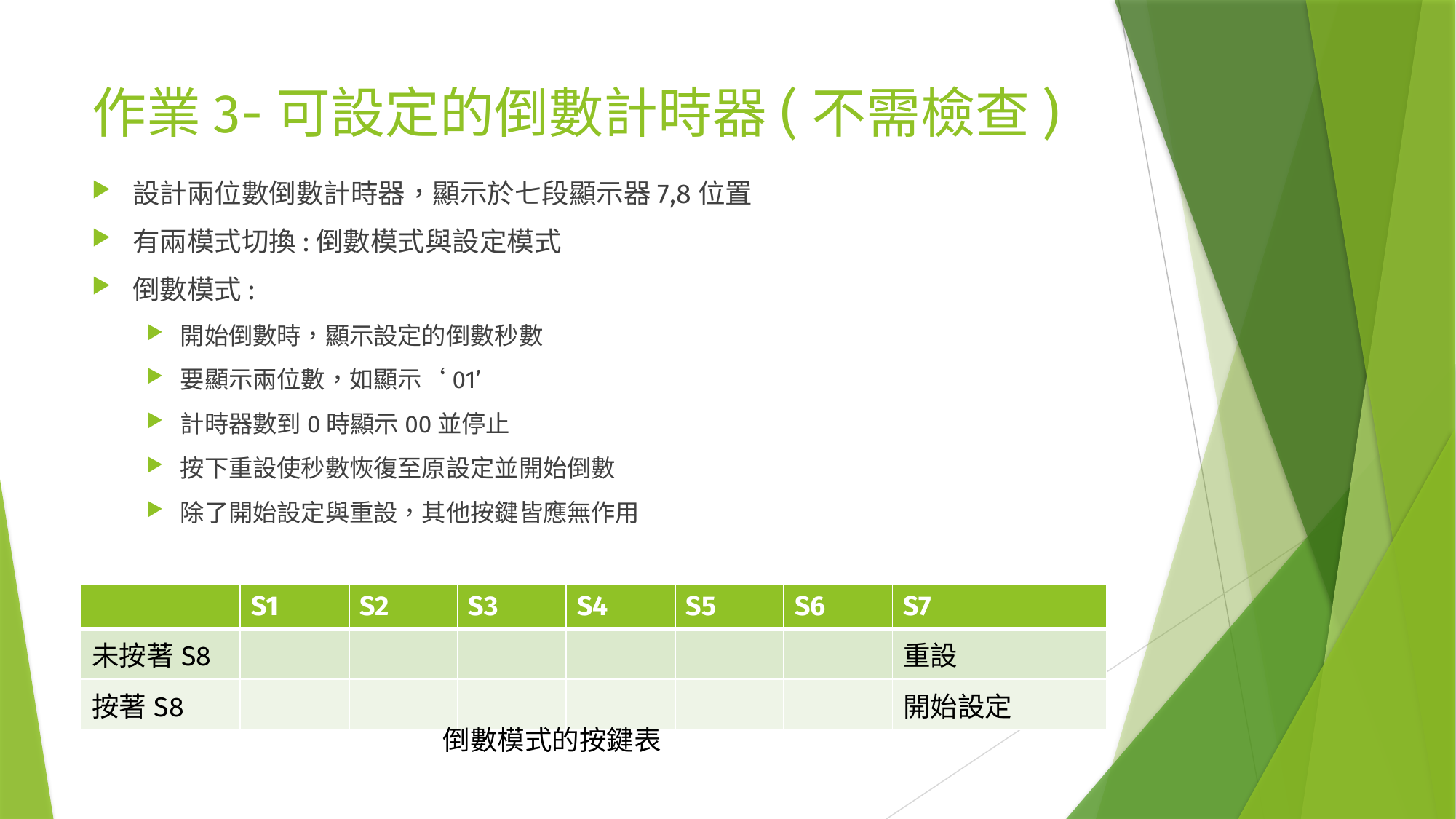

# 作業3-可設定的倒數計時器(不需檢查)
設計兩位數倒數計時器，顯示於七段顯示器7,8位置
有兩模式切換:倒數模式與設定模式
倒數模式:
開始倒數時，顯示設定的倒數秒數
要顯示兩位數，如顯示‘01’
計時器數到0時顯示00並停止
按下重設使秒數恢復至原設定並開始倒數
除了開始設定與重設，其他按鍵皆應無作用
|  | S1 | S2 | S3 | S4 | S5 | S6 | S7 |
| --- | --- | --- | --- | --- | --- | --- | --- |
| 未按著S8 |  |  |  |  |  |  | 重設 |
| 按著S8 |  |  |  |  |  |  | 開始設定 |
倒數模式的按鍵表